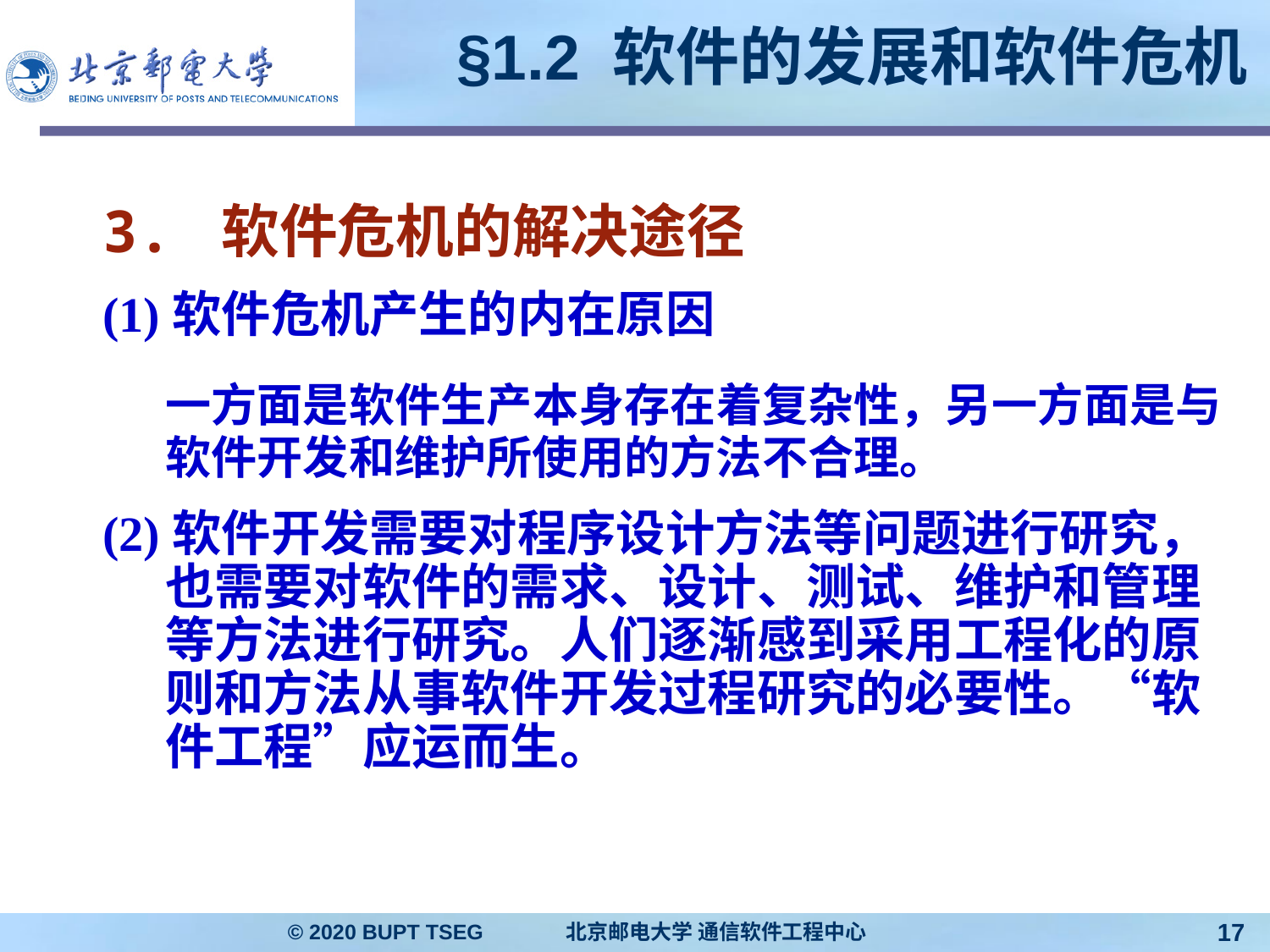

# §1.2 软件的发展和软件危机
3. 软件危机的解决途径
(1)软件危机产生的内在原因
	一方面是软件生产本身存在着复杂性，另一方面是与软件开发和维护所使用的方法不合理。
(2)软件开发需要对程序设计方法等问题进行研究，也需要对软件的需求、设计、测试、维护和管理等方法进行研究。人们逐渐感到采用工程化的原则和方法从事软件开发过程研究的必要性。“软件工程”应运而生。

© 2020 BUPT TSEG             北京邮电大学 通信软件工程中心